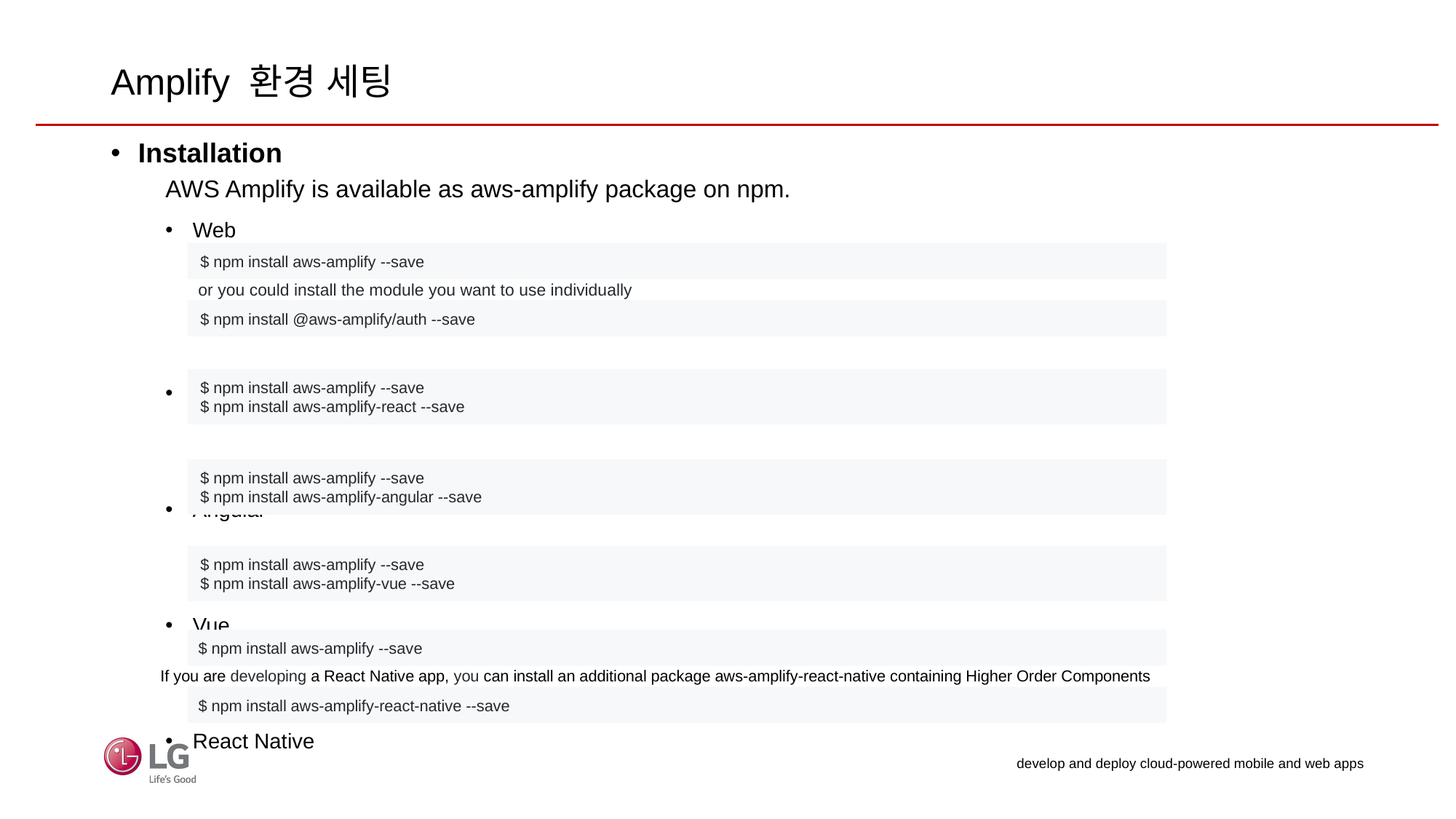

# Amplify 환경 세팅
Installation
AWS Amplify is available as aws-amplify package on npm.

Web

React

Angular

Vue

React Native

$ npm install aws-amplify --save
or you could install the module you want to use individually
$ npm install @aws-amplify/auth --save
$ npm install aws-amplify --save
$ npm install aws-amplify-react --save
$ npm install aws-amplify --save
$ npm install aws-amplify-angular --save
$ npm install aws-amplify --save
$ npm install aws-amplify-vue --save
$ npm install aws-amplify --save
If you are developing a React Native app, you can install an additional package aws-amplify-react-native containing Higher Order Components
$ npm install aws-amplify-react-native --save